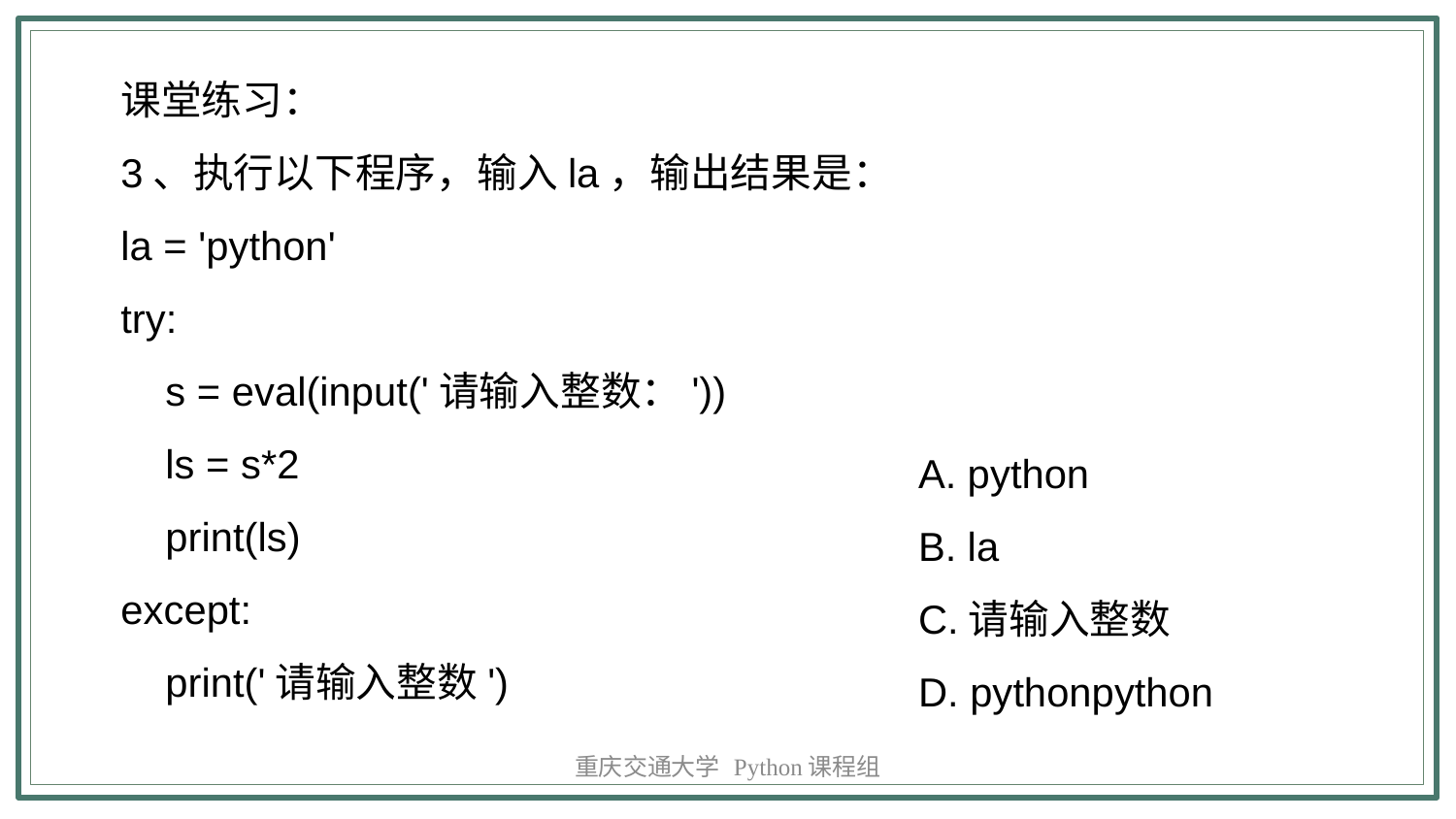

课堂练习：
3、执行以下程序，输入la，输出结果是：‬
la = 'python'
try:
    s = eval(input('请输入整数：'))
    ls = s*2
    print(ls)
except:
    print('请输入整数')
A. python
B. la
C.请输入整数
D. pythonpython
重庆交通大学 Python课程组